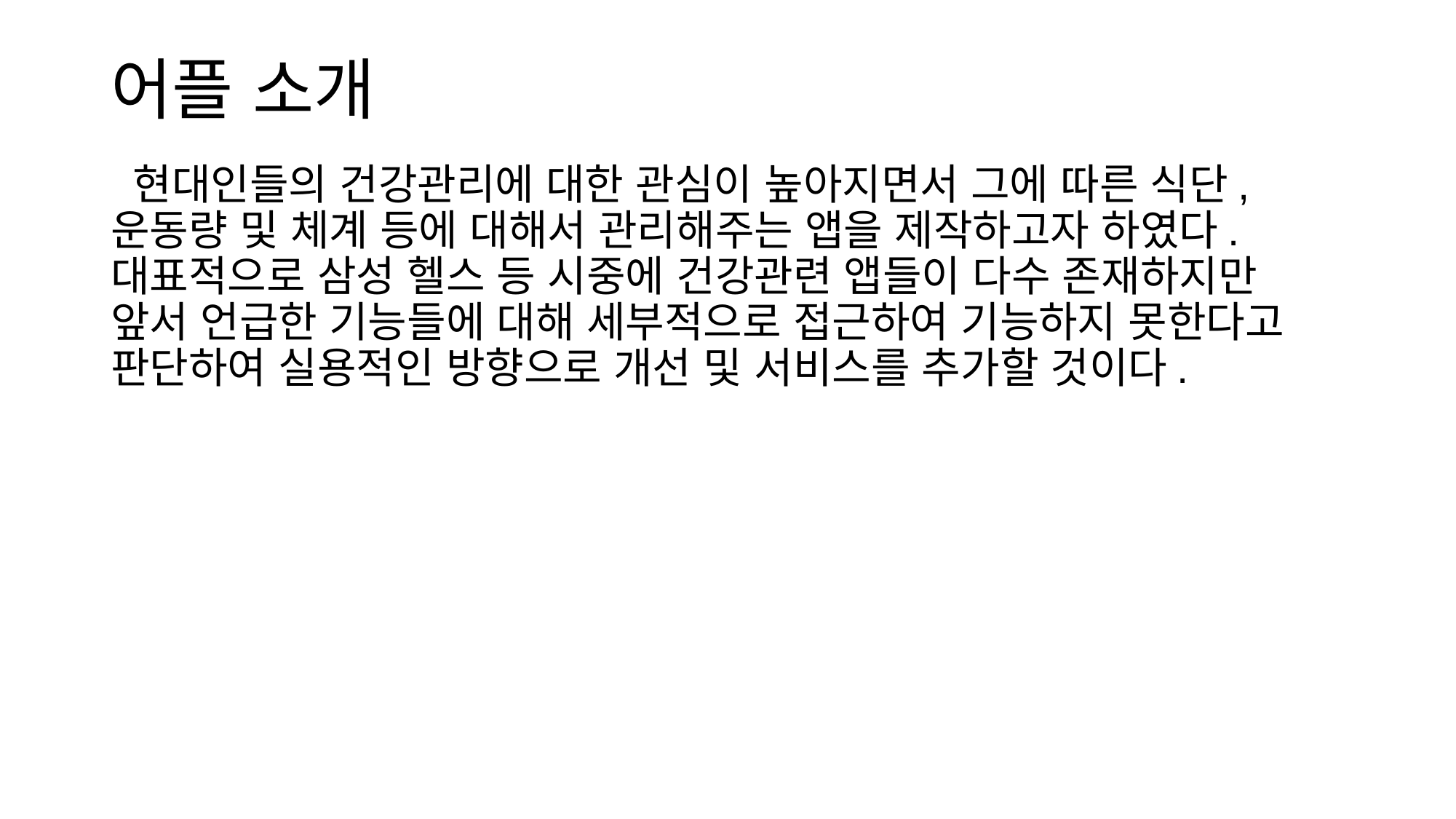

# 어플 소개
 현대인들의 건강관리에 대한 관심이 높아지면서 그에 따른 식단, 운동량 및 체계 등에 대해서 관리해주는 앱을 제작하고자 하였다. 대표적으로 삼성 헬스 등 시중에 건강관련 앱들이 다수 존재하지만 앞서 언급한 기능들에 대해 세부적으로 접근하여 기능하지 못한다고 판단하여 실용적인 방향으로 개선 및 서비스를 추가할 것이다.